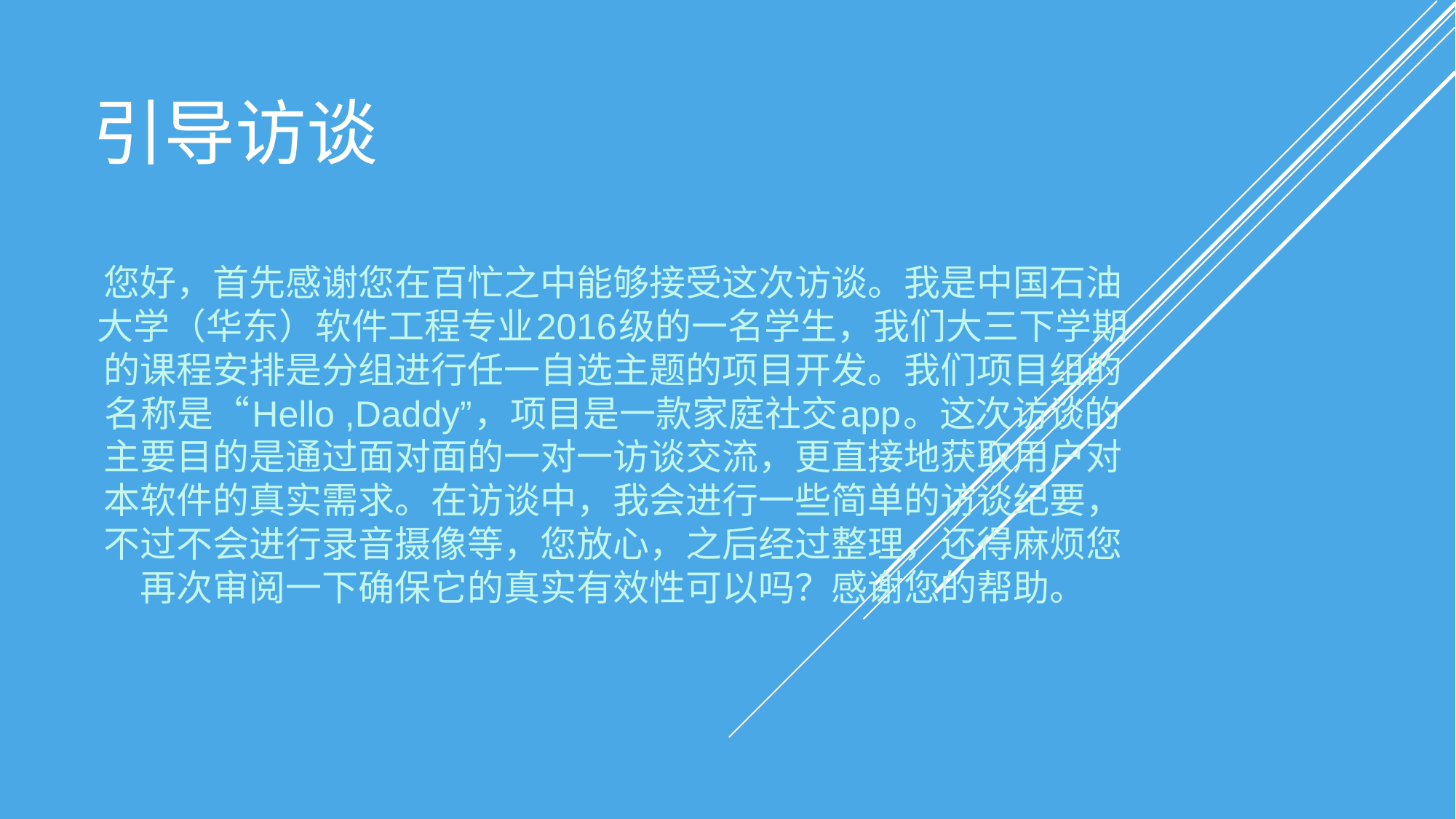

# 引导访谈
您好，首先感谢您在百忙之中能够接受这次访谈。我是中国石油大学（华东）软件工程专业2016级的一名学生，我们大三下学期的课程安排是分组进行任一自选主题的项目开发。我们项目组的名称是“Hello ,Daddy”，项目是一款家庭社交app。这次访谈的主要目的是通过面对面的一对一访谈交流，更直接地获取用户对本软件的真实需求。在访谈中，我会进行一些简单的访谈纪要，不过不会进行录音摄像等，您放心，之后经过整理，还得麻烦您再次审阅一下确保它的真实有效性可以吗？感谢您的帮助。